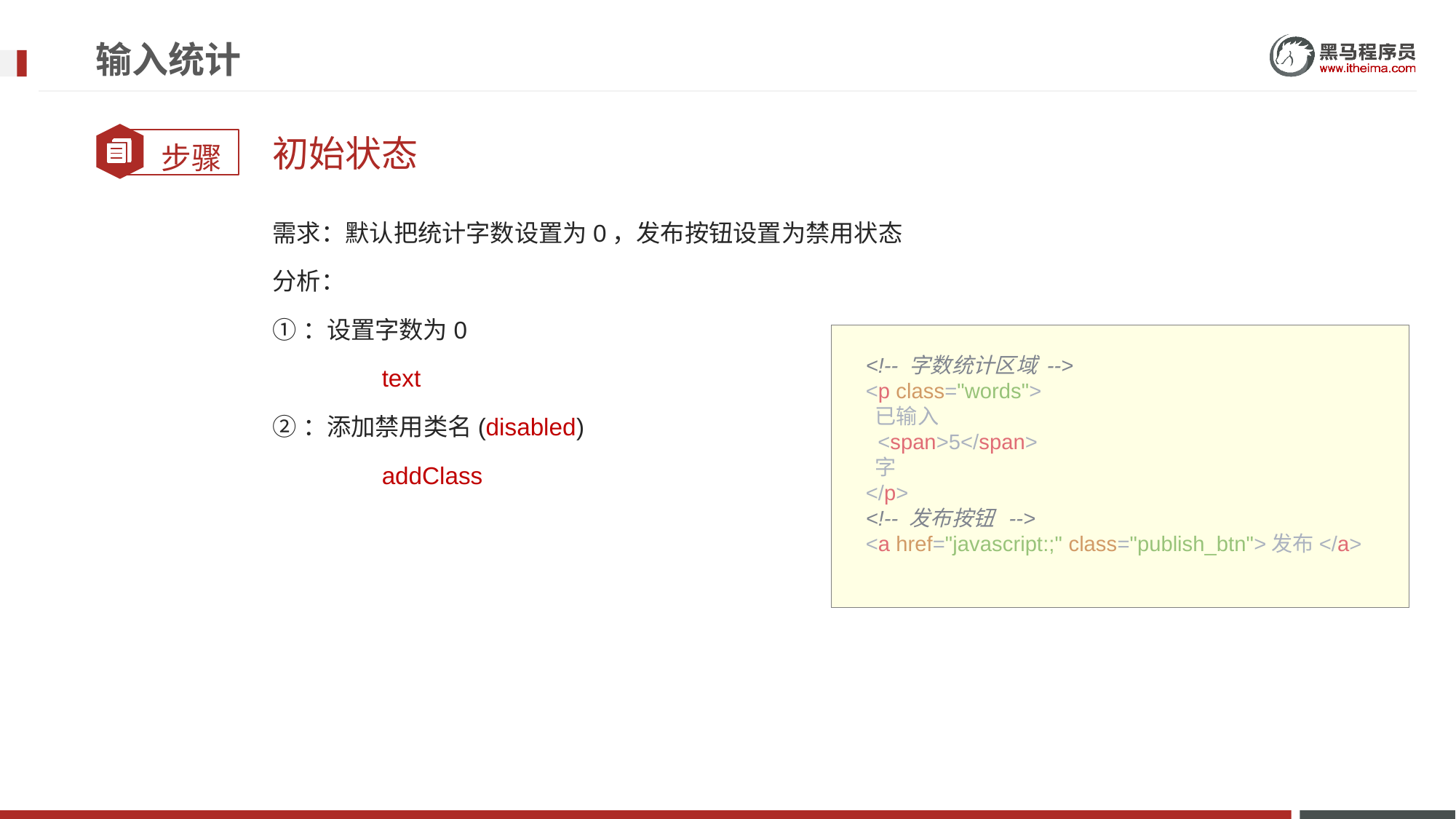

# 输入统计
初始状态
需求：默认把统计字数设置为0，发布按钮设置为禁用状态
分析：
①：设置字数为0
	text
②：添加禁用类名(disabled)
	addClass
    <!-- 字数统计区域 -->
    <p class="words">
      已输入
      <span>5</span>
      字
    </p>
    <!-- 发布按钮  -->
    <a href="javascript:;" class="publish_btn">发布</a>